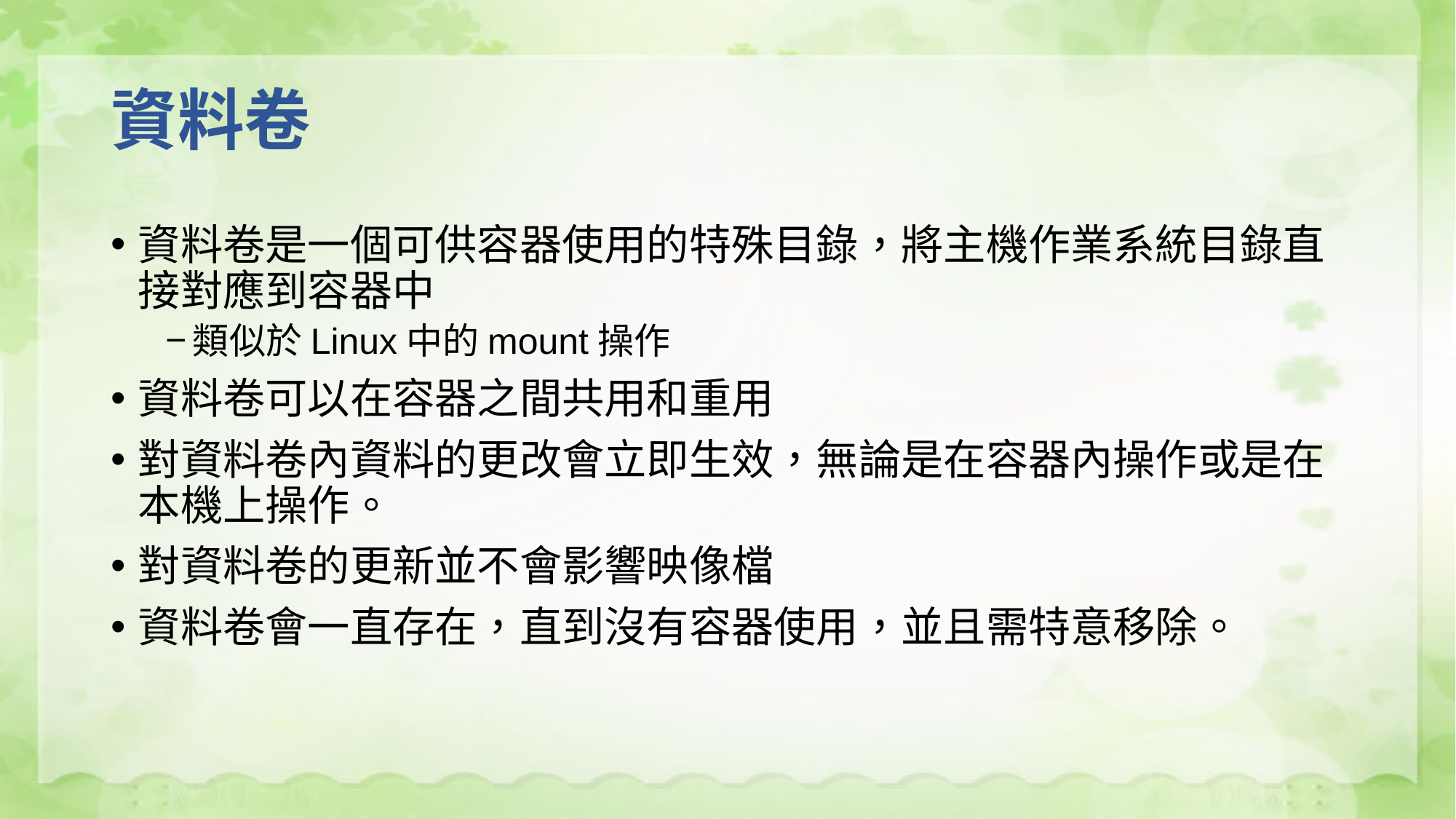

# 資料卷
資料卷是一個可供容器使用的特殊目錄，將主機作業系統目錄直接對應到容器中
類似於Linux中的mount操作
資料卷可以在容器之間共用和重用
對資料卷內資料的更改會立即生效，無論是在容器內操作或是在本機上操作。
對資料卷的更新並不會影響映像檔
資料卷會一直存在，直到沒有容器使用，並且需特意移除。